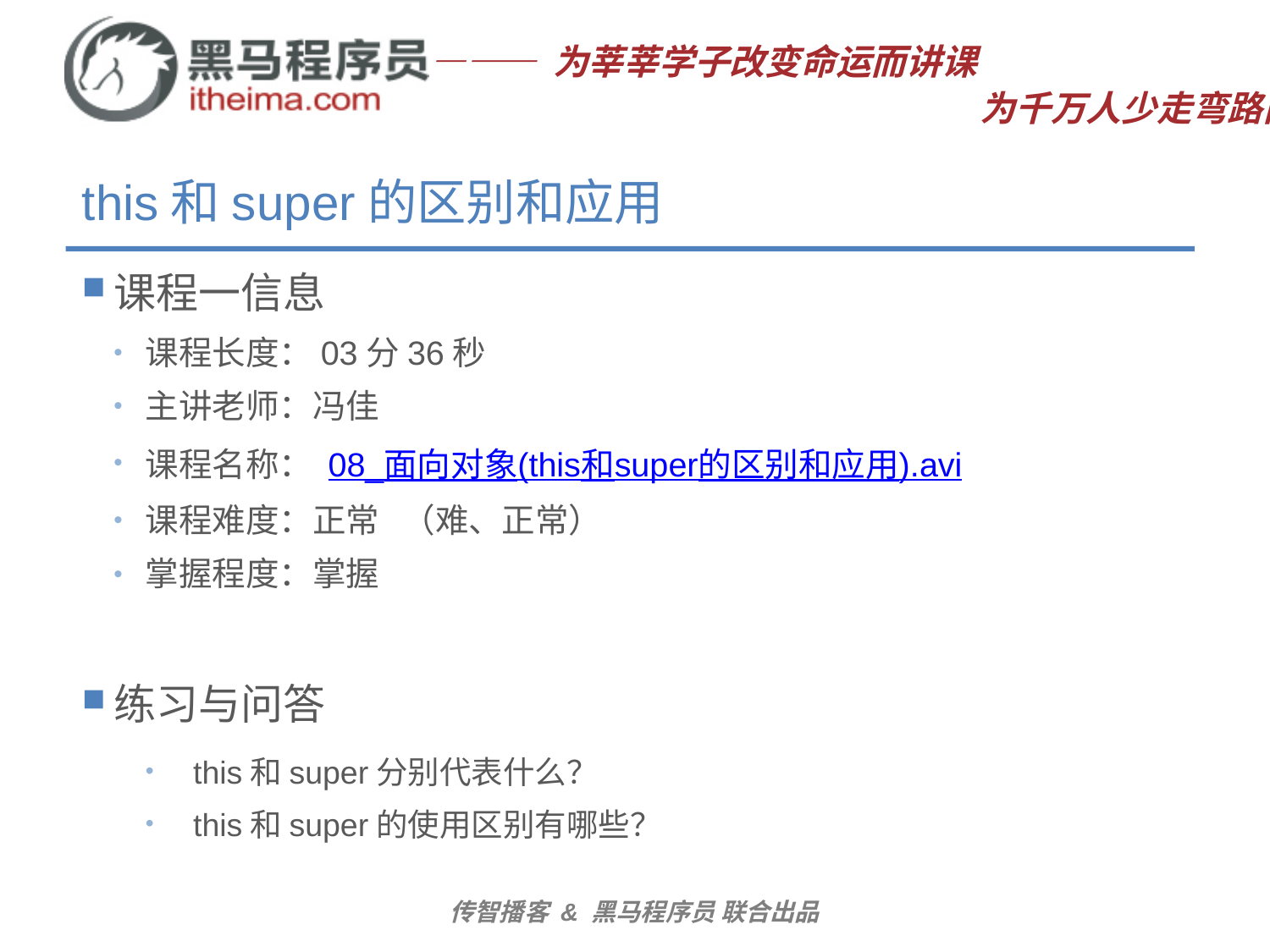

# this和super的区别和应用
课程一信息
课程长度：03分36秒
主讲老师：冯佳
课程名称： 08_面向对象(this和super的区别和应用).avi
课程难度：正常   （难、正常）
掌握程度：掌握

练习与问答
this和super分别代表什么？
this和super的使用区别有哪些？